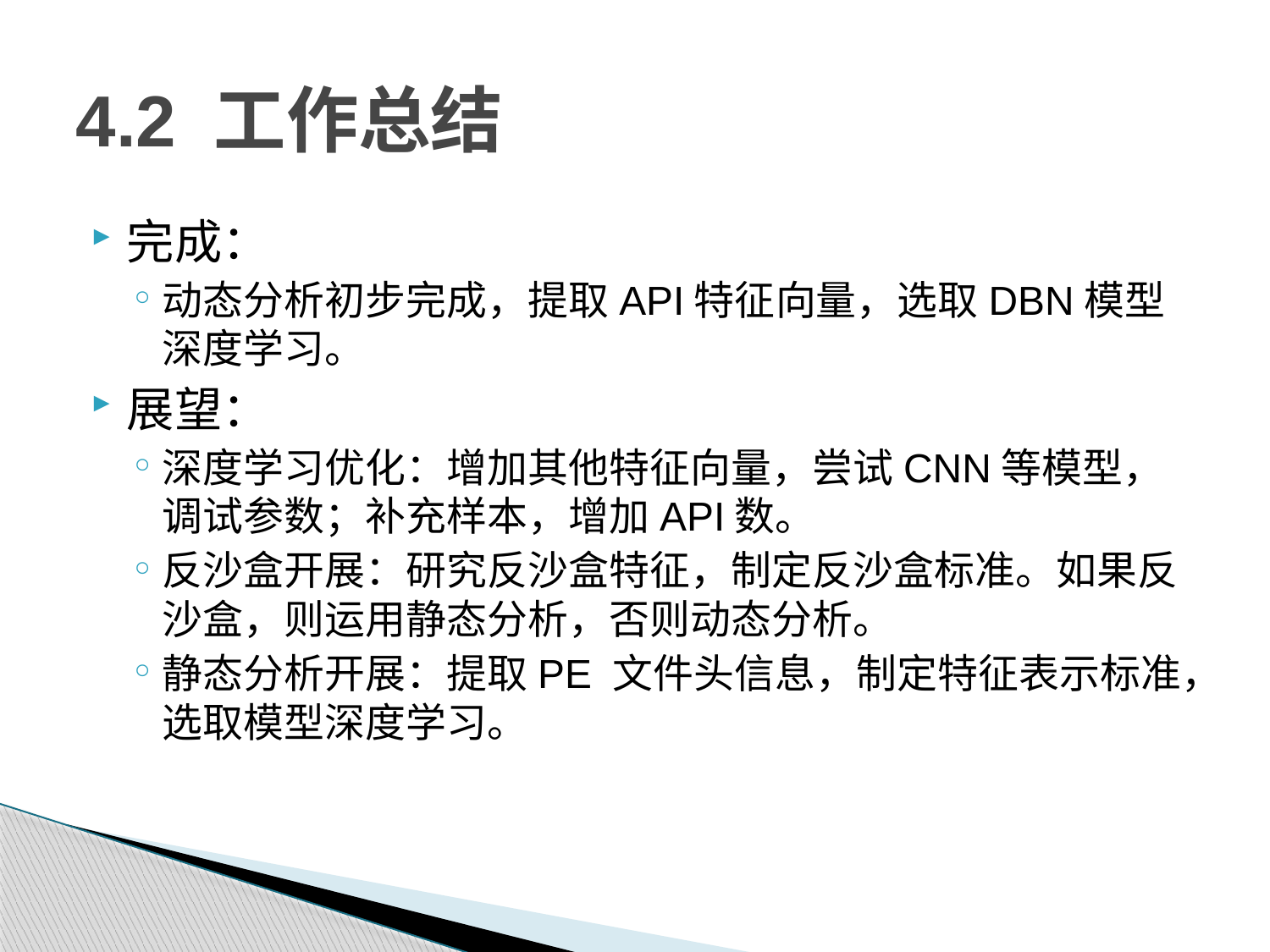

# 4.2 工作总结
完成：
动态分析初步完成，提取API特征向量，选取DBN模型深度学习。
展望：
深度学习优化：增加其他特征向量，尝试CNN等模型，调试参数；补充样本，增加API数。
反沙盒开展：研究反沙盒特征，制定反沙盒标准。如果反沙盒，则运用静态分析，否则动态分析。
静态分析开展：提取PE 文件头信息，制定特征表示标准，选取模型深度学习。